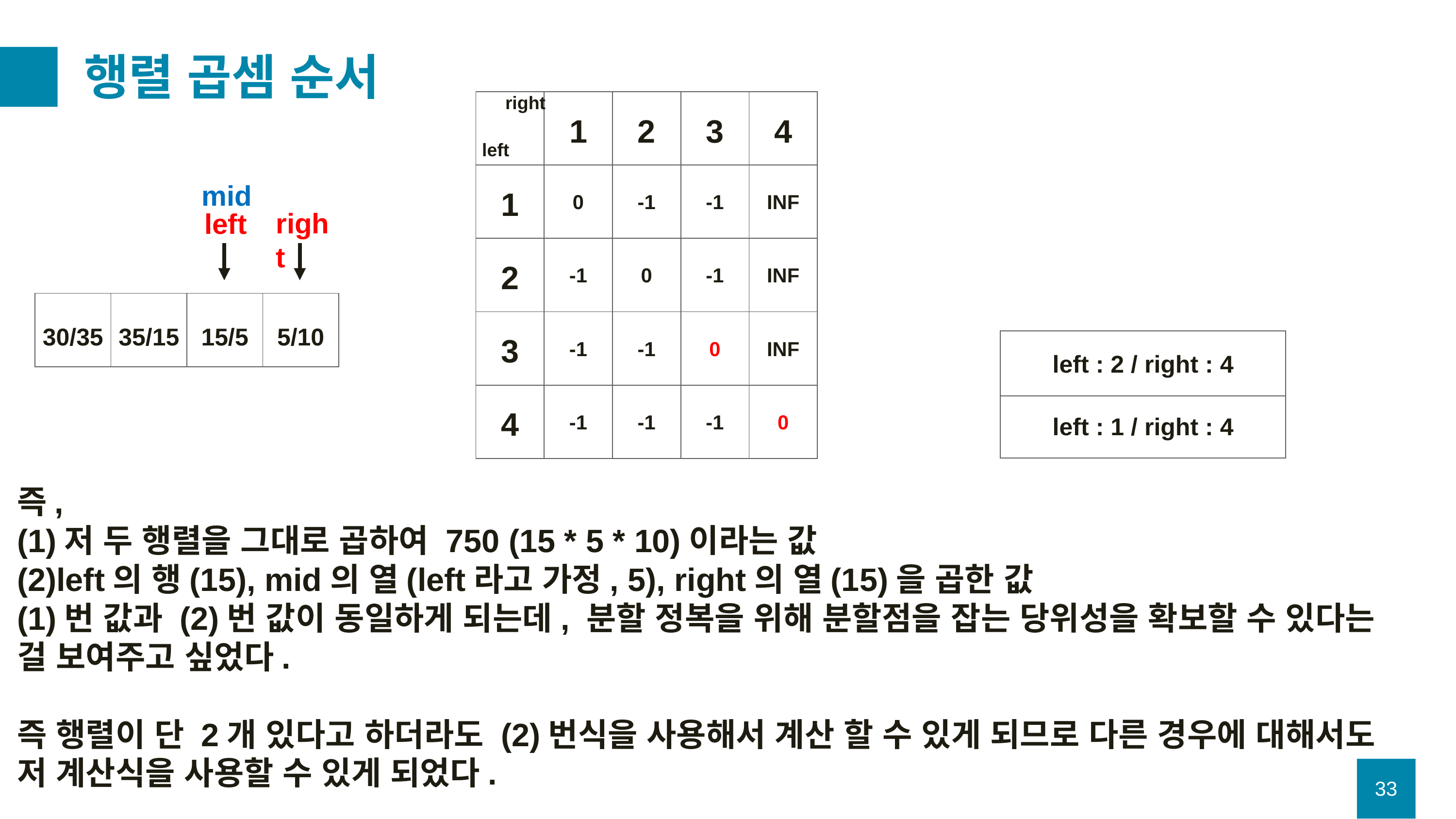

# 행렬 곱셈 순서
right
|  | 1 | 2 | 3 | 4 |
| --- | --- | --- | --- | --- |
| 1 | 0 | -1 | -1 | INF |
| 2 | -1 | 0 | -1 | INF |
| 3 | -1 | -1 | 0 | INF |
| 4 | -1 | -1 | -1 | 0 |
left
mid
right
left
| 30/35 | 35/15 | 15/5 | 5/10 |
| --- | --- | --- | --- |
left : 2 / right : 4
left : 1 / right : 4
즉,
(1)저 두 행렬을 그대로 곱하여 750 (15 * 5 * 10)이라는 값
(2)left의 행(15), mid의 열(left라고 가정, 5), right의 열(15)을 곱한 값
(1)번 값과 (2)번 값이 동일하게 되는데, 분할 정복을 위해 분할점을 잡는 당위성을 확보할 수 있다는 걸 보여주고 싶었다.

즉 행렬이 단 2개 있다고 하더라도 (2)번식을 사용해서 계산 할 수 있게 되므로 다른 경우에 대해서도 저 계산식을 사용할 수 있게 되었다.
33